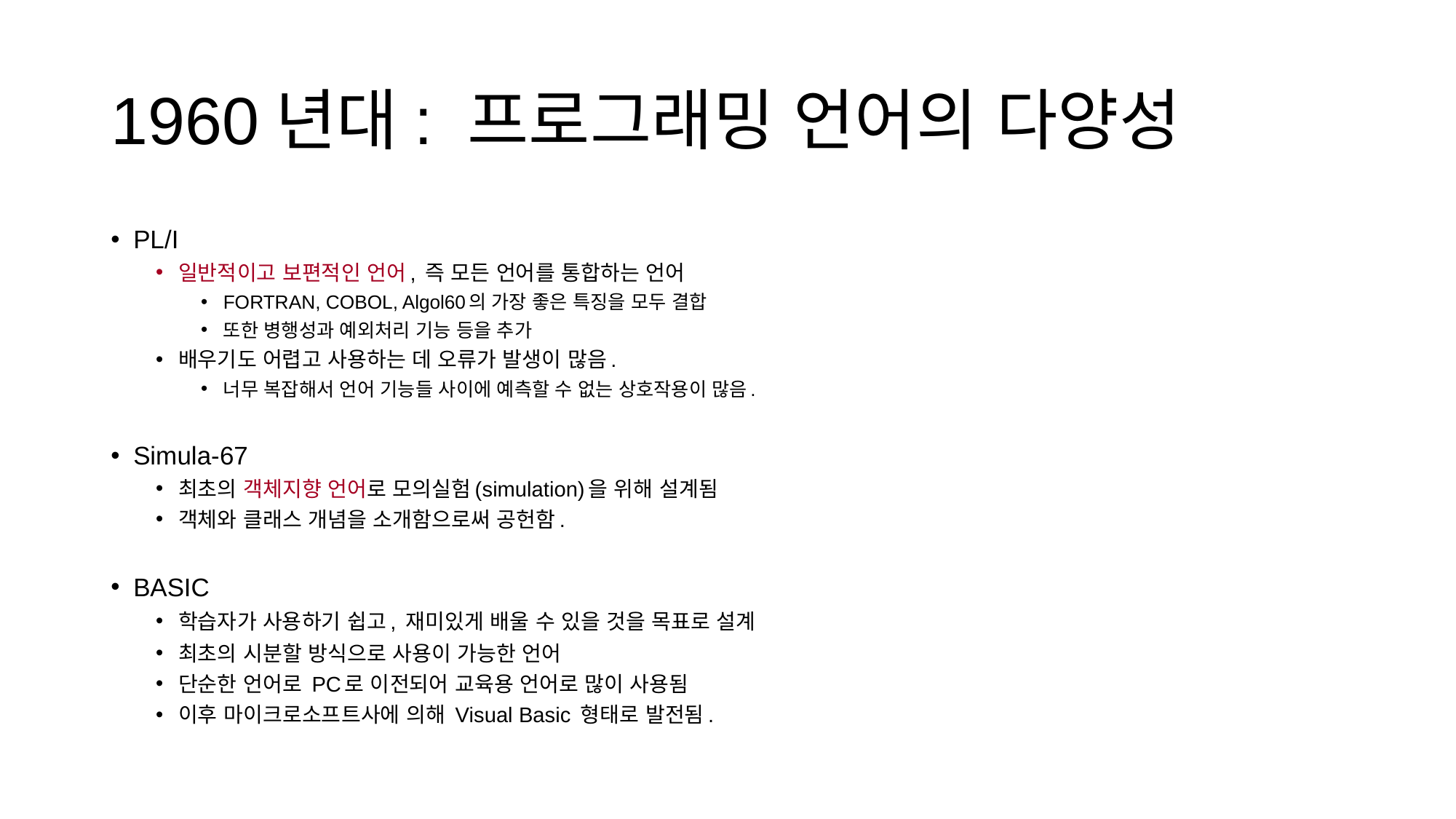

# 1960년대: 프로그래밍 언어의 다양성
PL/I
일반적이고 보편적인 언어, 즉 모든 언어를 통합하는 언어
FORTRAN, COBOL, Algol60의 가장 좋은 특징을 모두 결합
또한 병행성과 예외처리 기능 등을 추가
배우기도 어렵고 사용하는 데 오류가 발생이 많음.
너무 복잡해서 언어 기능들 사이에 예측할 수 없는 상호작용이 많음.

Simula-67
최초의 객체지향 언어로 모의실험(simulation)을 위해 설계됨
객체와 클래스 개념을 소개함으로써 공헌함.

BASIC
학습자가 사용하기 쉽고, 재미있게 배울 수 있을 것을 목표로 설계
최초의 시분할 방식으로 사용이 가능한 언어
단순한 언어로 PC로 이전되어 교육용 언어로 많이 사용됨
이후 마이크로소프트사에 의해 Visual Basic 형태로 발전됨.